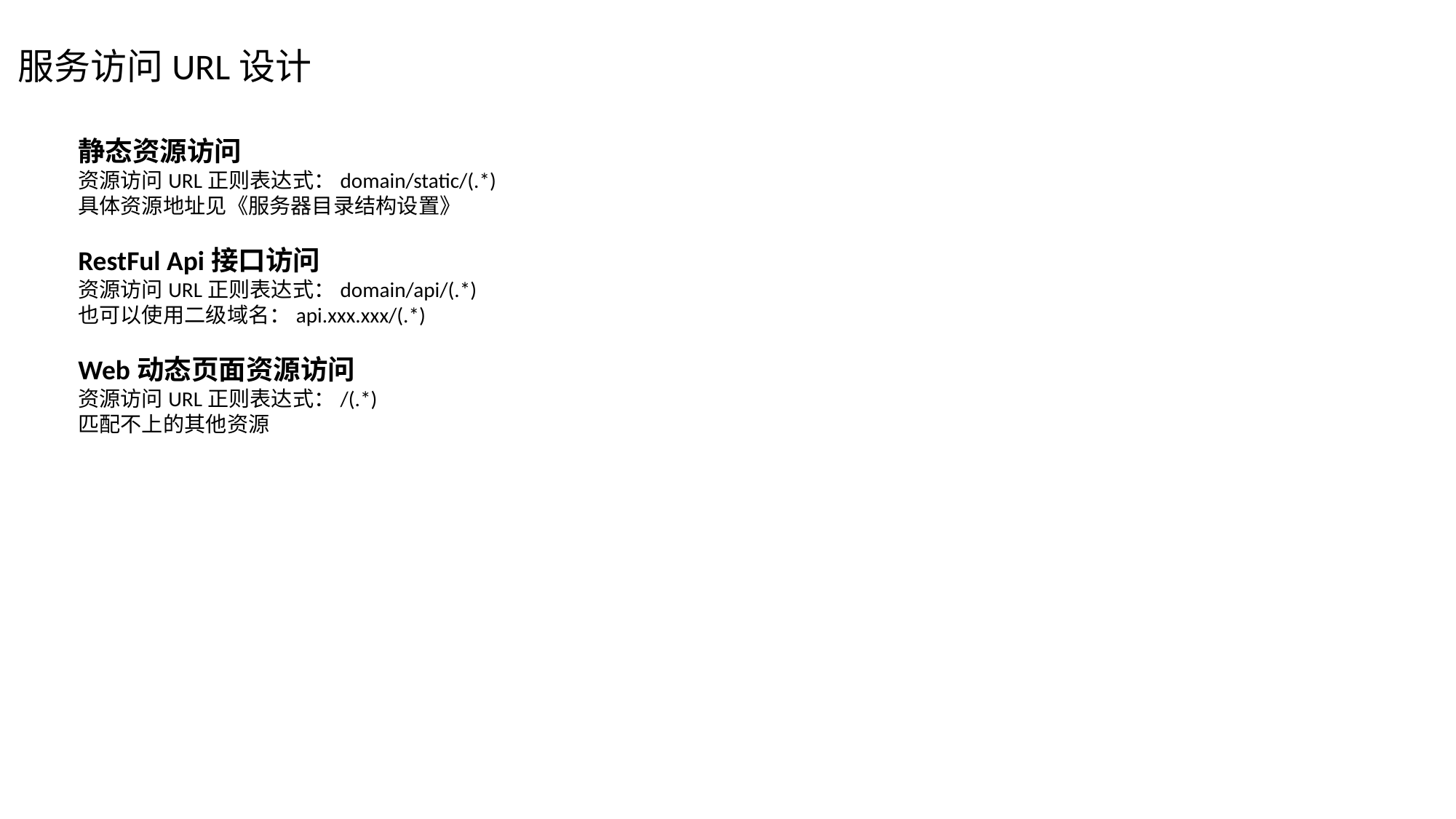

服务访问URL设计
静态资源访问
资源访问URL正则表达式：domain/static/(.*)
具体资源地址见《服务器目录结构设置》

RestFul Api接口访问
资源访问URL正则表达式：domain/api/(.*)
也可以使用二级域名：api.xxx.xxx/(.*)

Web动态页面资源访问
资源访问URL正则表达式：/(.*)
匹配不上的其他资源